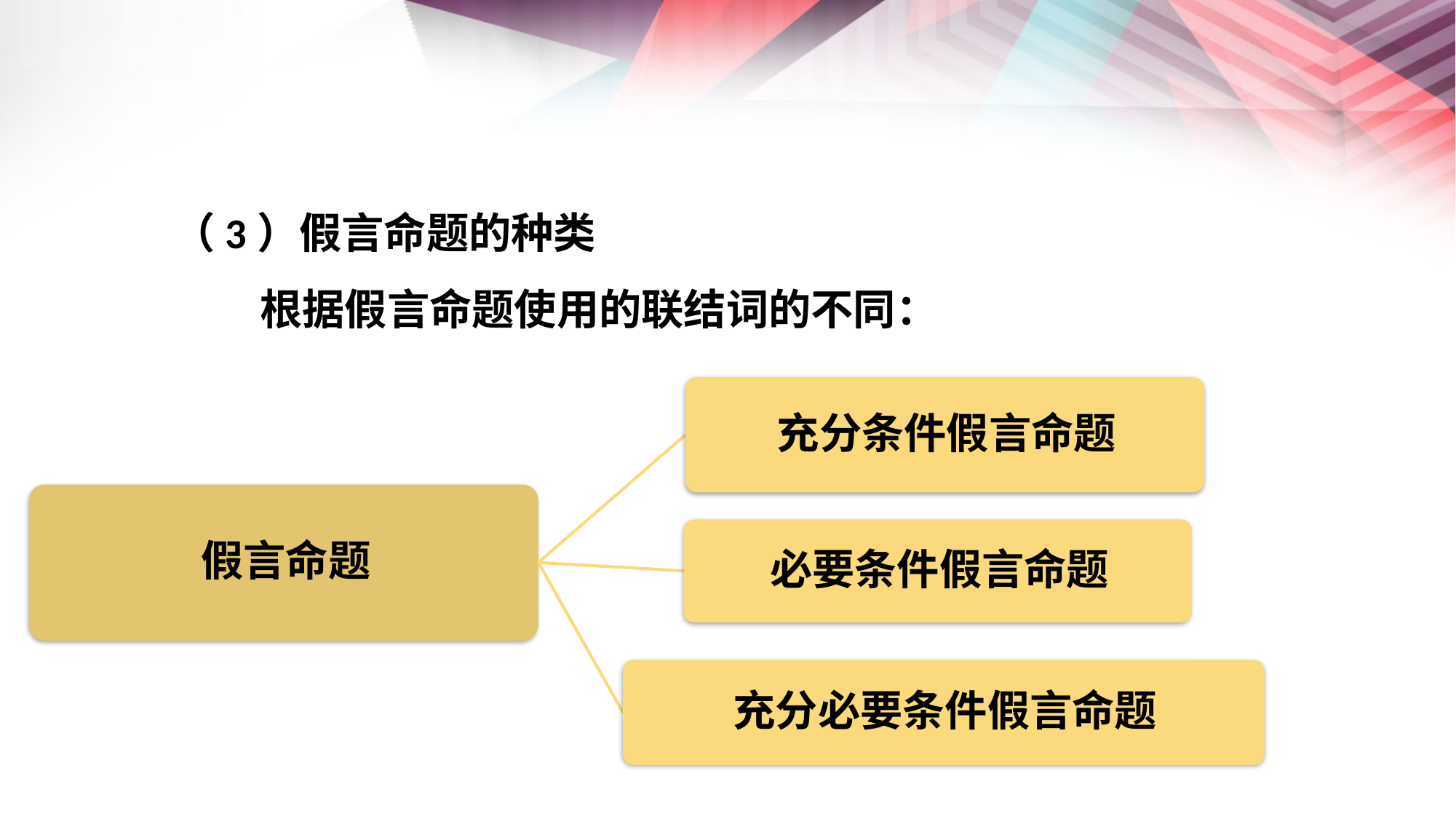

（3）假言命题的种类
        根据假言命题使用的联结词的不同：

假言命题

充分条件假言命题

必要条件假言命题

充分必要条件假言命题